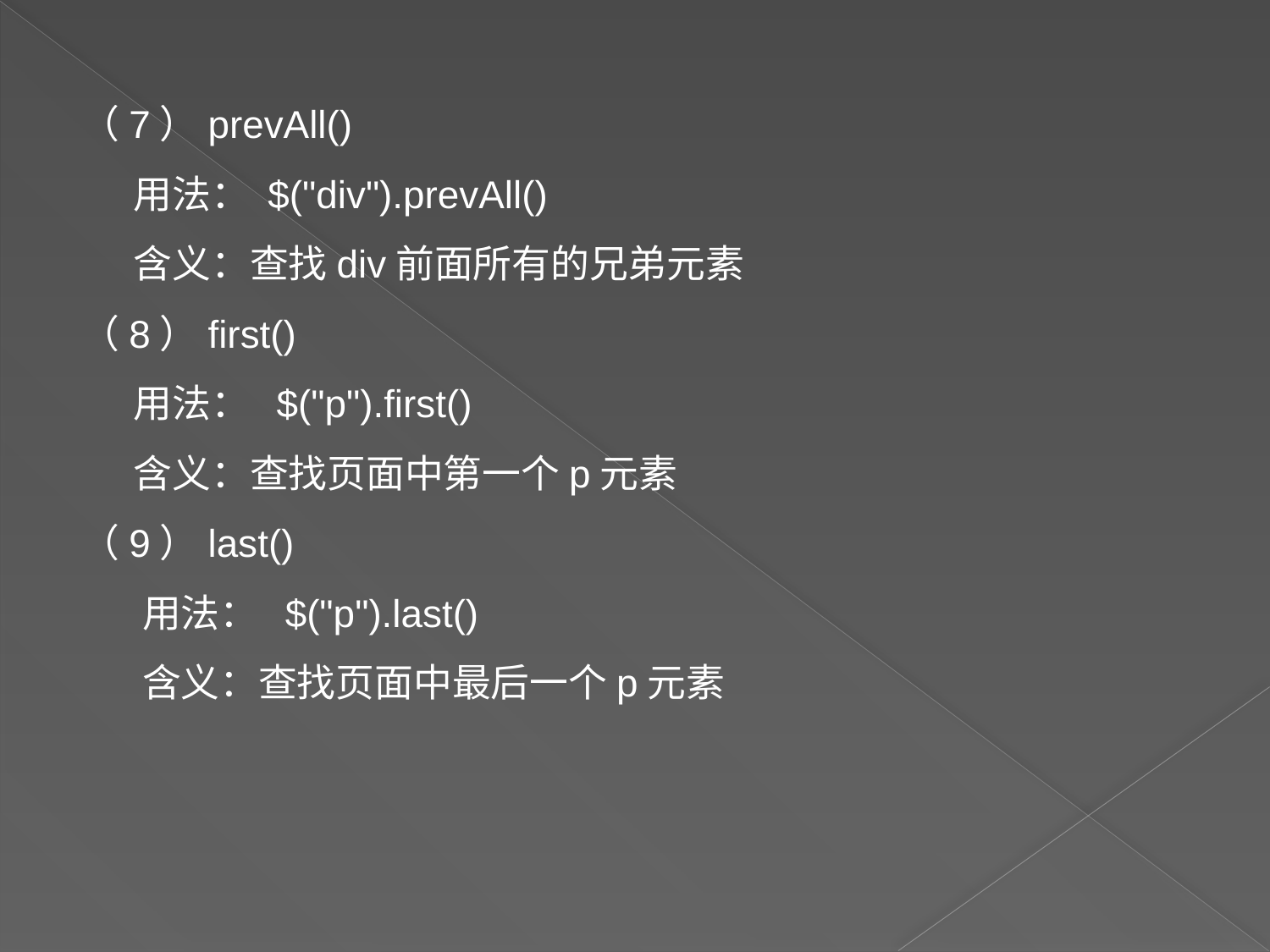

（7）prevAll()
     用法： $("div").prevAll()
     含义：查找div前面所有的兄弟元素
（8）first()
     用法：  $("p").first()
     含义：查找页面中第一个p元素
（9）last()
      用法：  $("p").last()
      含义：查找页面中最后一个p元素